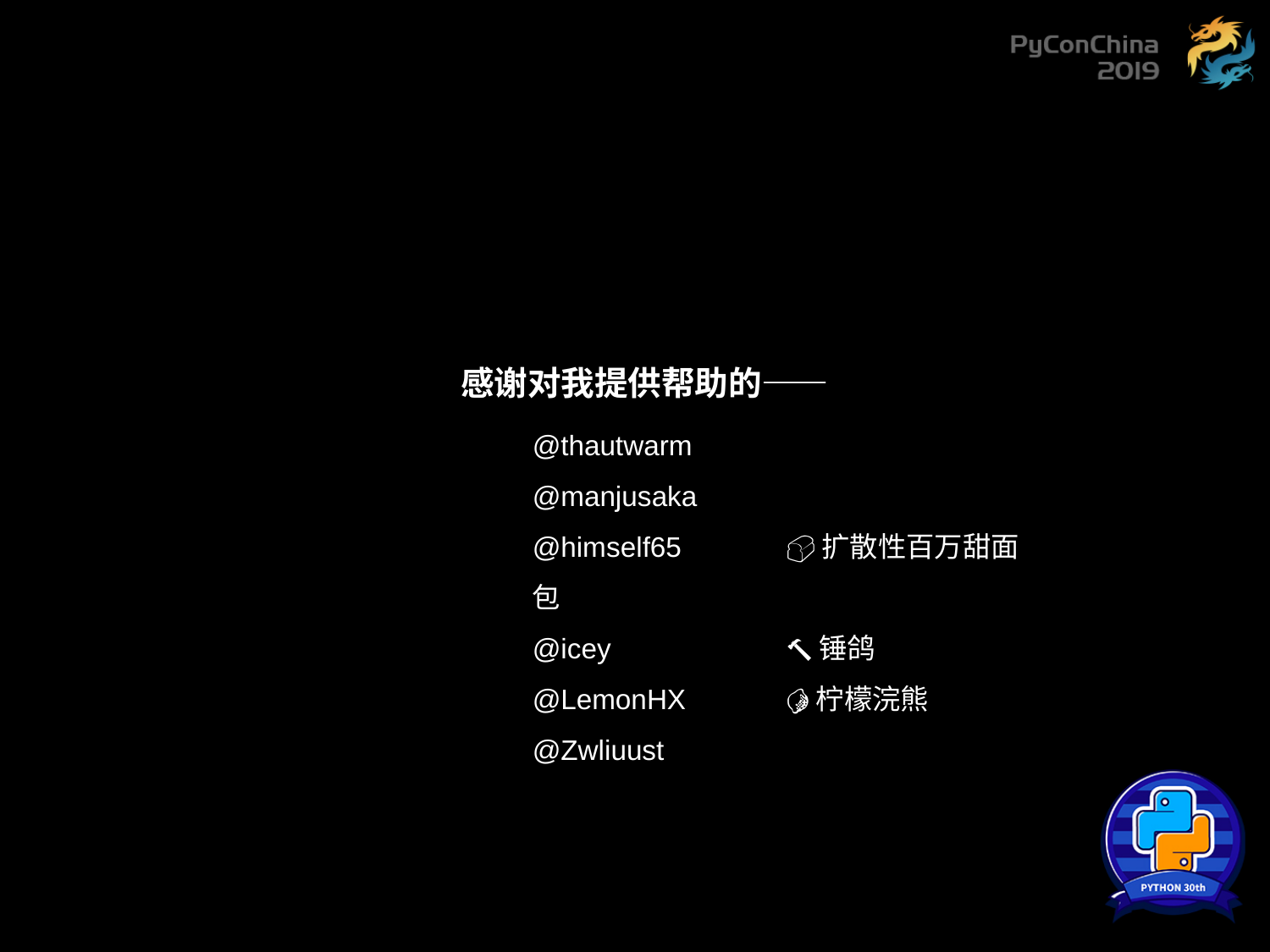

感谢对我提供帮助的——
@thautwarm
@manjusaka
@himself65	🍞扩散性百万甜面包
@icey		🔨锤鸽
@LemonHX	🍋柠檬浣熊
@Zwliuust